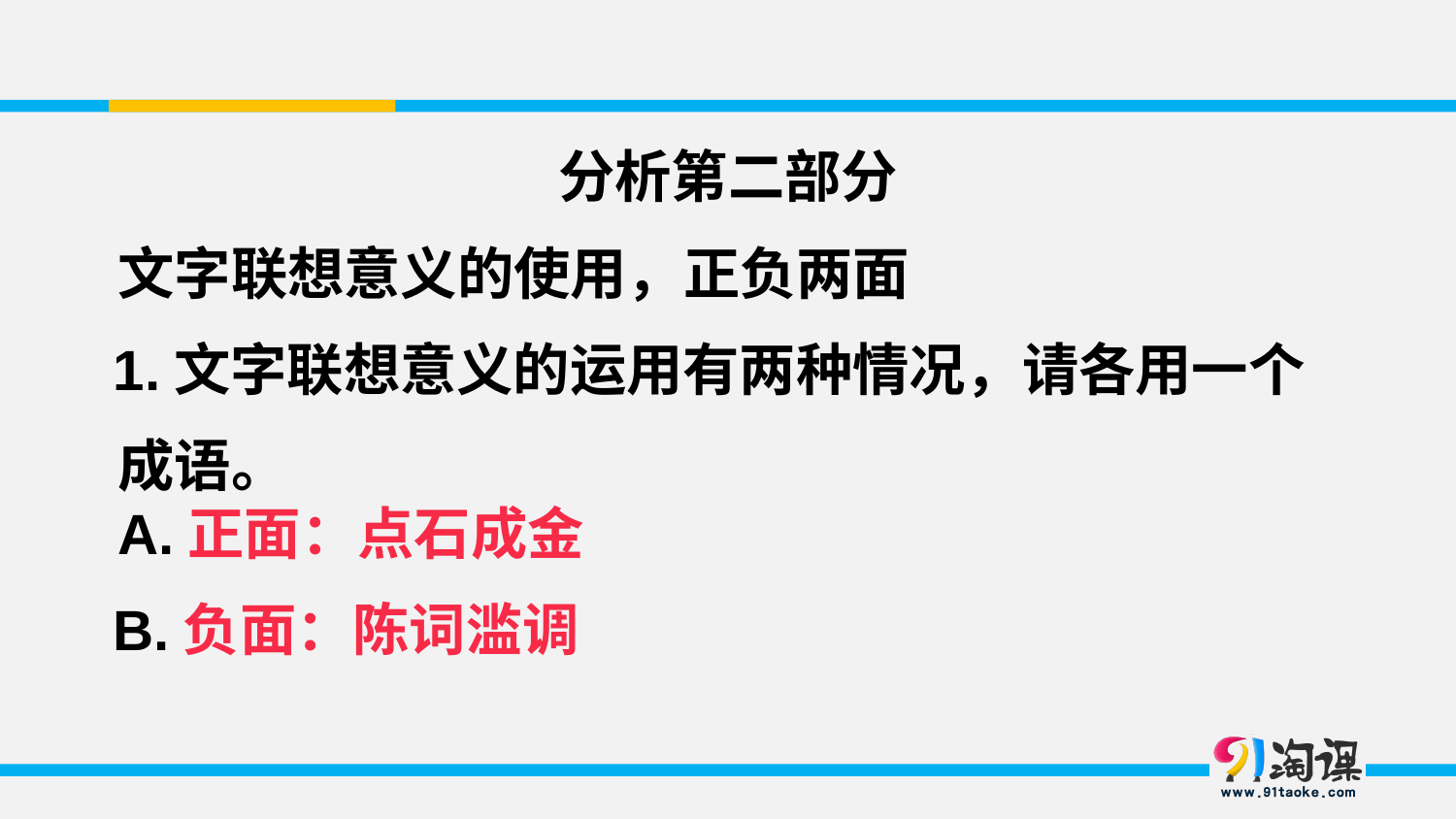

分析第二部分
   文字联想意义的使用，正负两面
   1.文字联想意义的运用有两种情况，请各用一个
   成语。
   A.正面：点石成金
   B.负面：陈词滥调